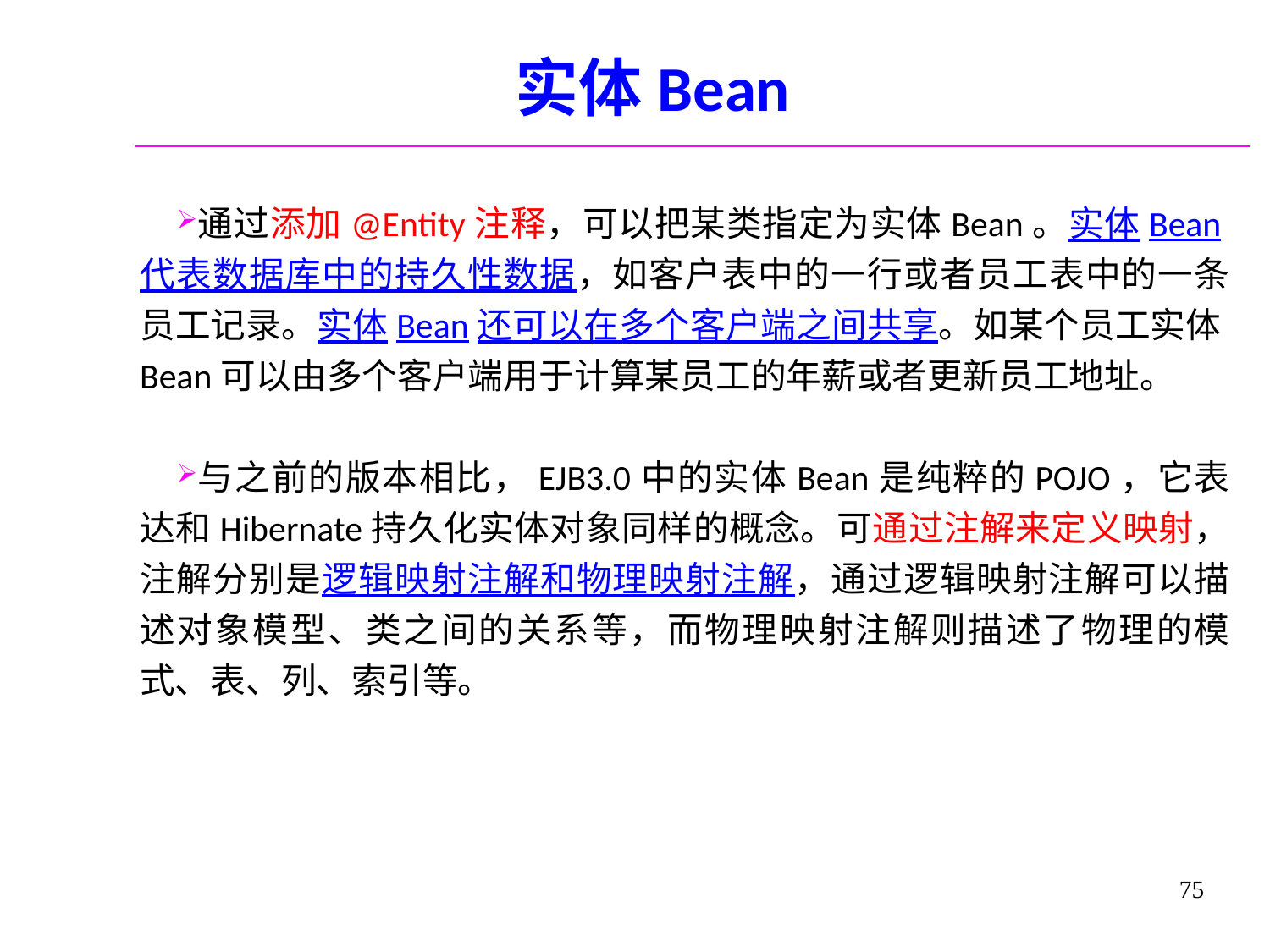

# 实体Bean
通过添加@Entity注释，可以把某类指定为实体Bean。实体Bean代表数据库中的持久性数据，如客户表中的一行或者员工表中的一条员工记录。实体Bean还可以在多个客户端之间共享。如某个员工实体Bean可以由多个客户端用于计算某员工的年薪或者更新员工地址。

与之前的版本相比，EJB3.0中的实体Bean是纯粹的POJO，它表达和Hibernate持久化实体对象同样的概念。可通过注解来定义映射，注解分别是逻辑映射注解和物理映射注解，通过逻辑映射注解可以描述对象模型、类之间的关系等，而物理映射注解则描述了物理的模式、表、列、索引等。
75